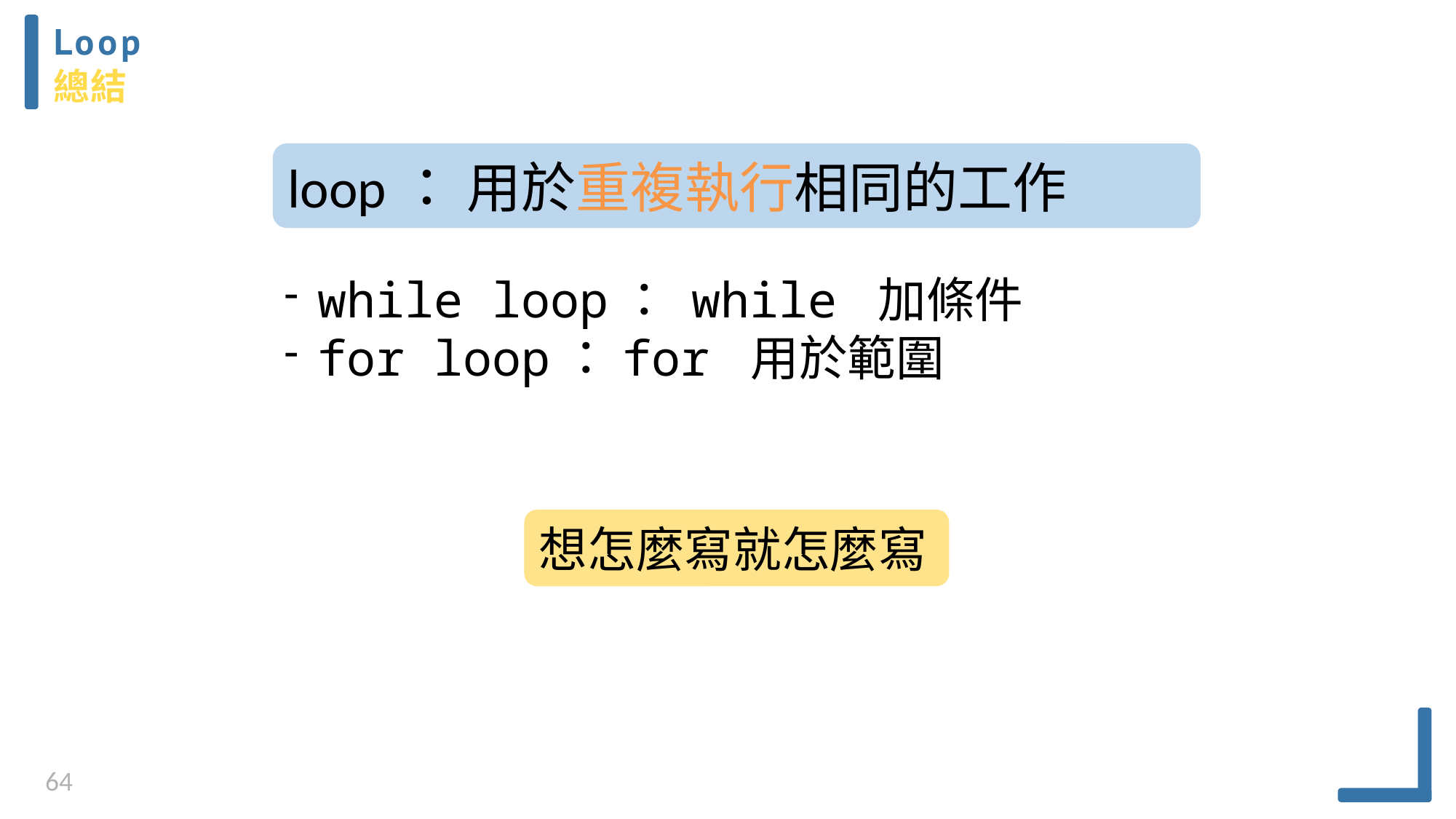

Loop
總結
loop： 用於重複執行相同的工作
while loop： while 加條件
for loop：for 用於範圍
想怎麼寫就怎麼寫

64